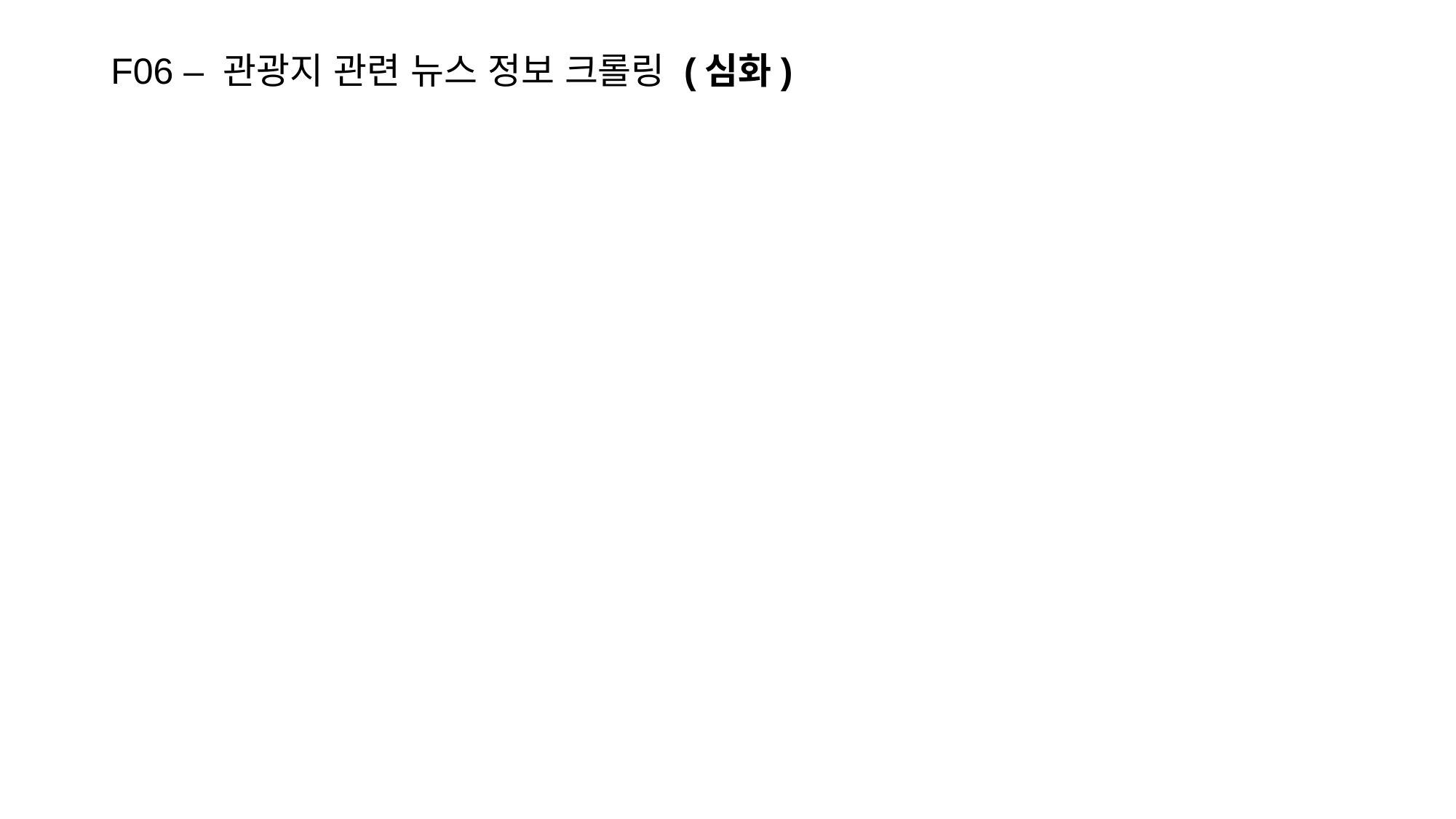

# F06 – 관광지 관련 뉴스 정보 크롤링 (심화)